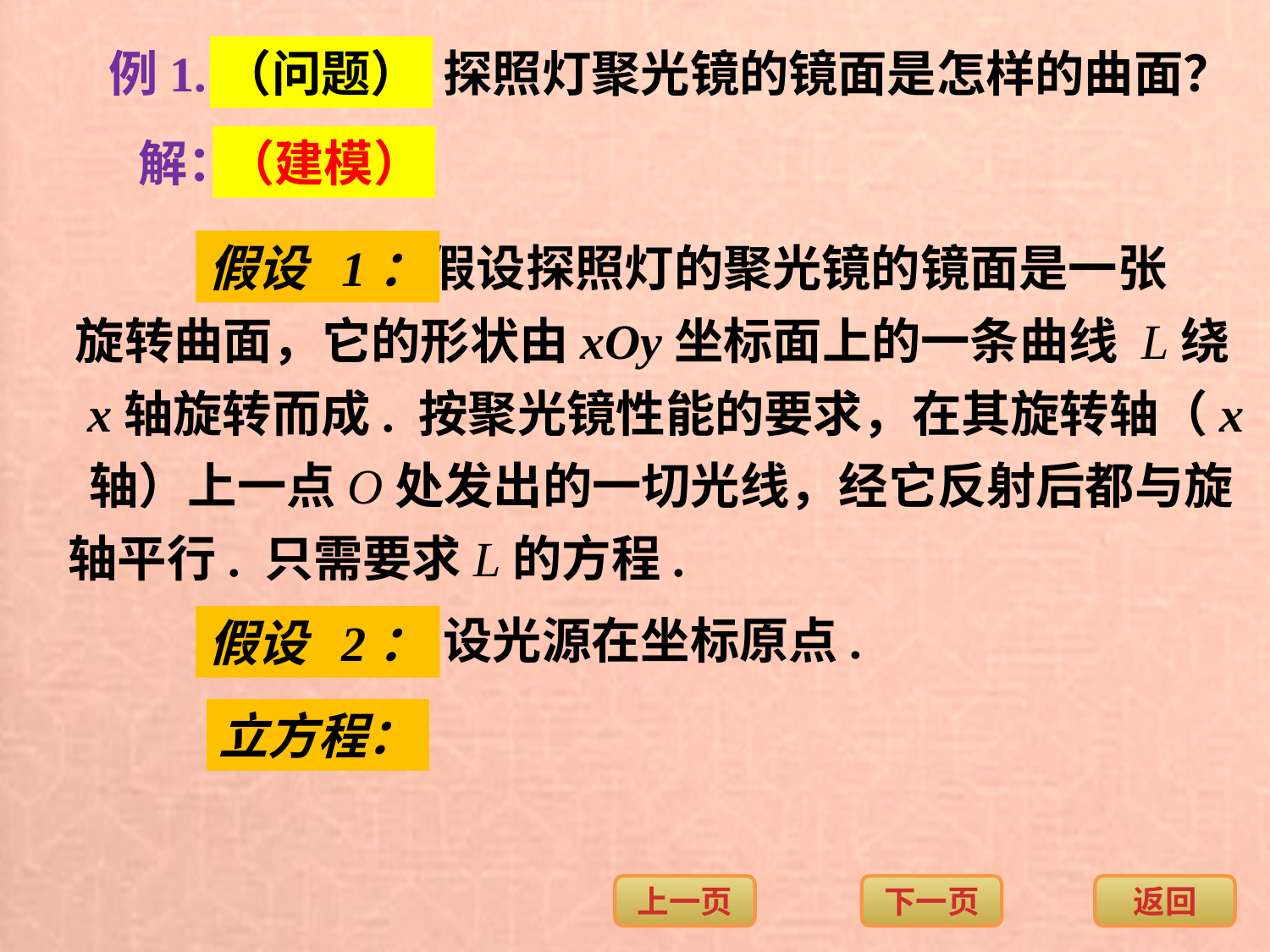

例1.
（问题）
探照灯聚光镜的镜面是怎样的曲面？
解：
（建模）
假设  1：
假设探照灯的聚光镜的镜面是一张
旋转曲面，它的形状由xOy坐标面上的一条曲线 L绕
x轴旋转而成. 按聚光镜性能的要求，在其旋转轴（x
轴）上一点O处发出的一切光线，经它反射后都与旋
轴平行. 只需要求L的方程.
设光源在坐标原点.
假设  2：
立方程：